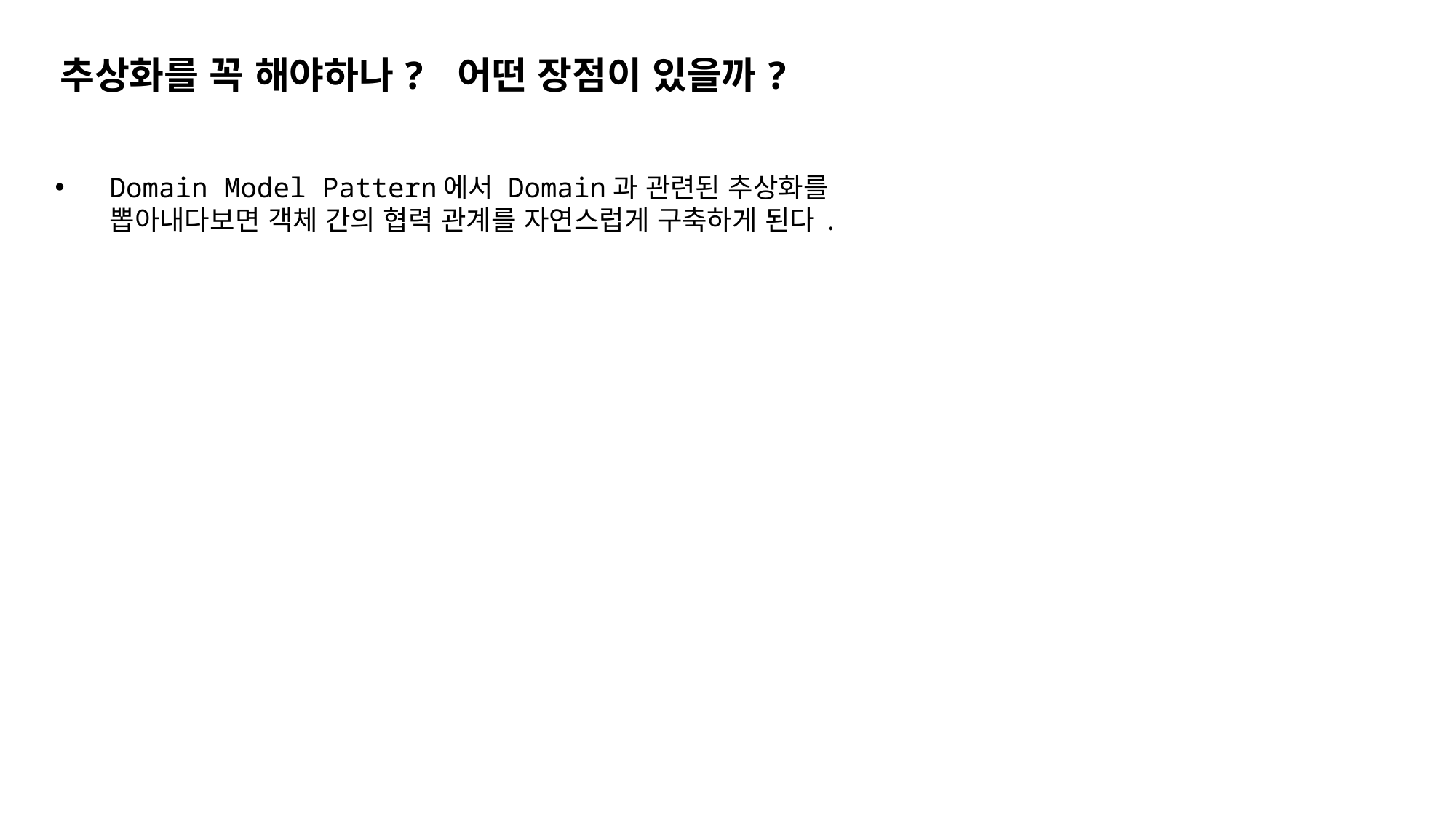

추상화를 꼭 해야하나? 어떤 장점이 있을까?
Domain Model Pattern에서 Domain과 관련된 추상화를 뽑아내다보면 객체 간의 협력 관계를 자연스럽게 구축하게 된다.